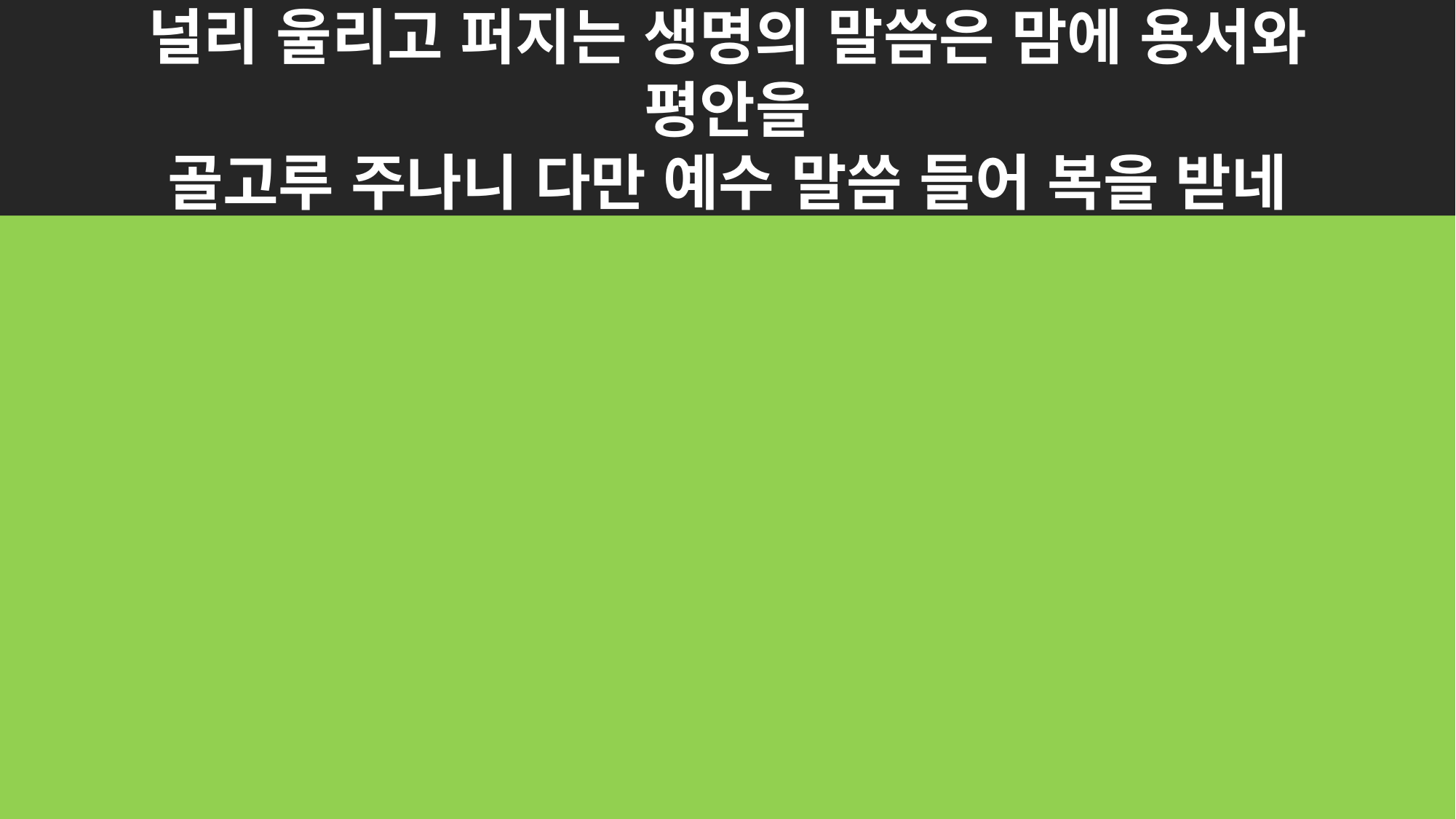

널리 울리고 퍼지는 생명의 말씀은 맘에 용서와 평안을
골고루 주나니 다만 예수 말씀 들어 복을 받네